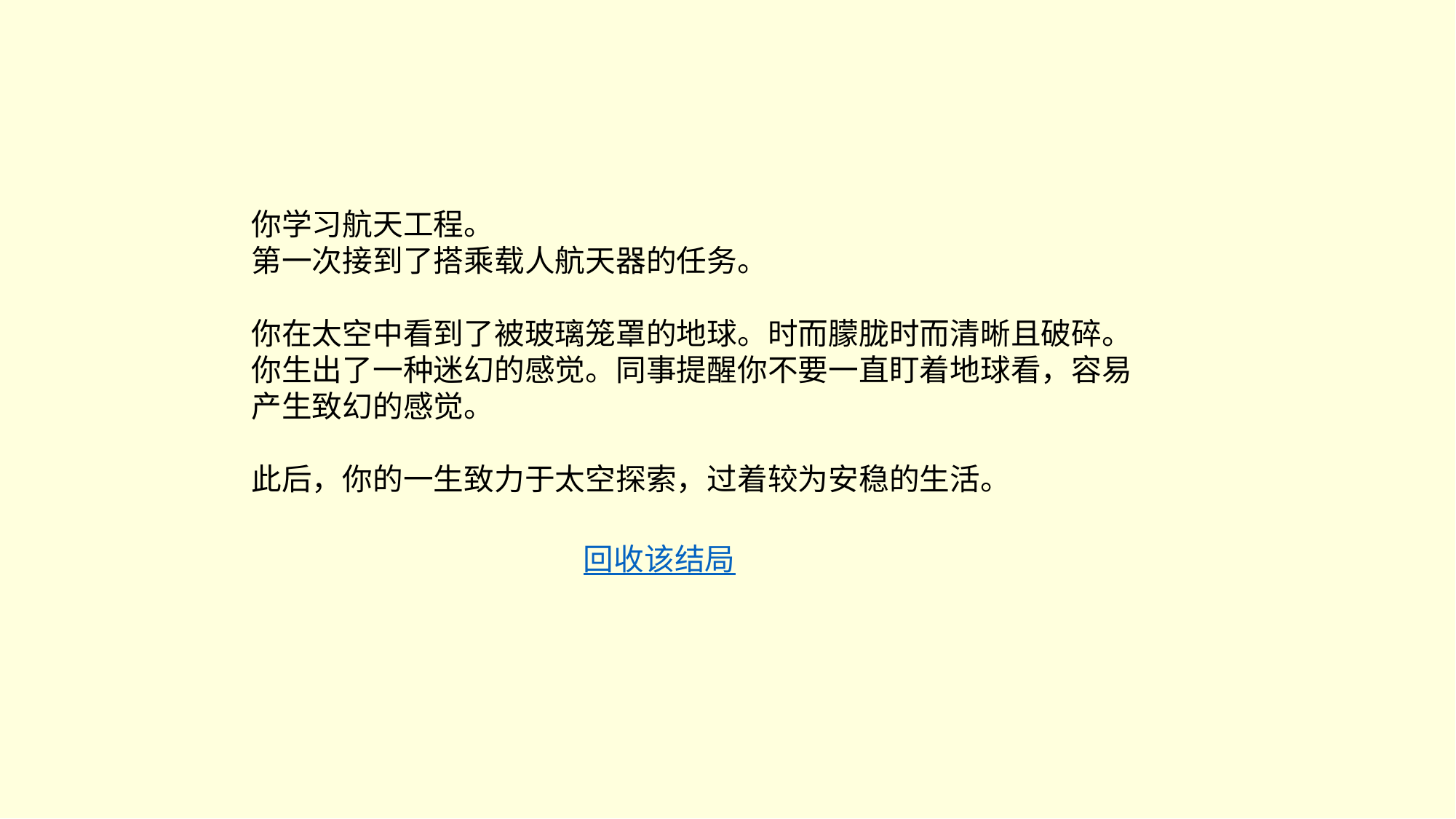

你学习航天工程。
第一次接到了搭乘载人航天器的任务。

你在太空中看到了被玻璃笼罩的地球。时而朦胧时而清晰且破碎。你生出了一种迷幻的感觉。同事提醒你不要一直盯着地球看，容易产生致幻的感觉。

此后，你的一生致力于太空探索，过着较为安稳的生活。
回收该结局